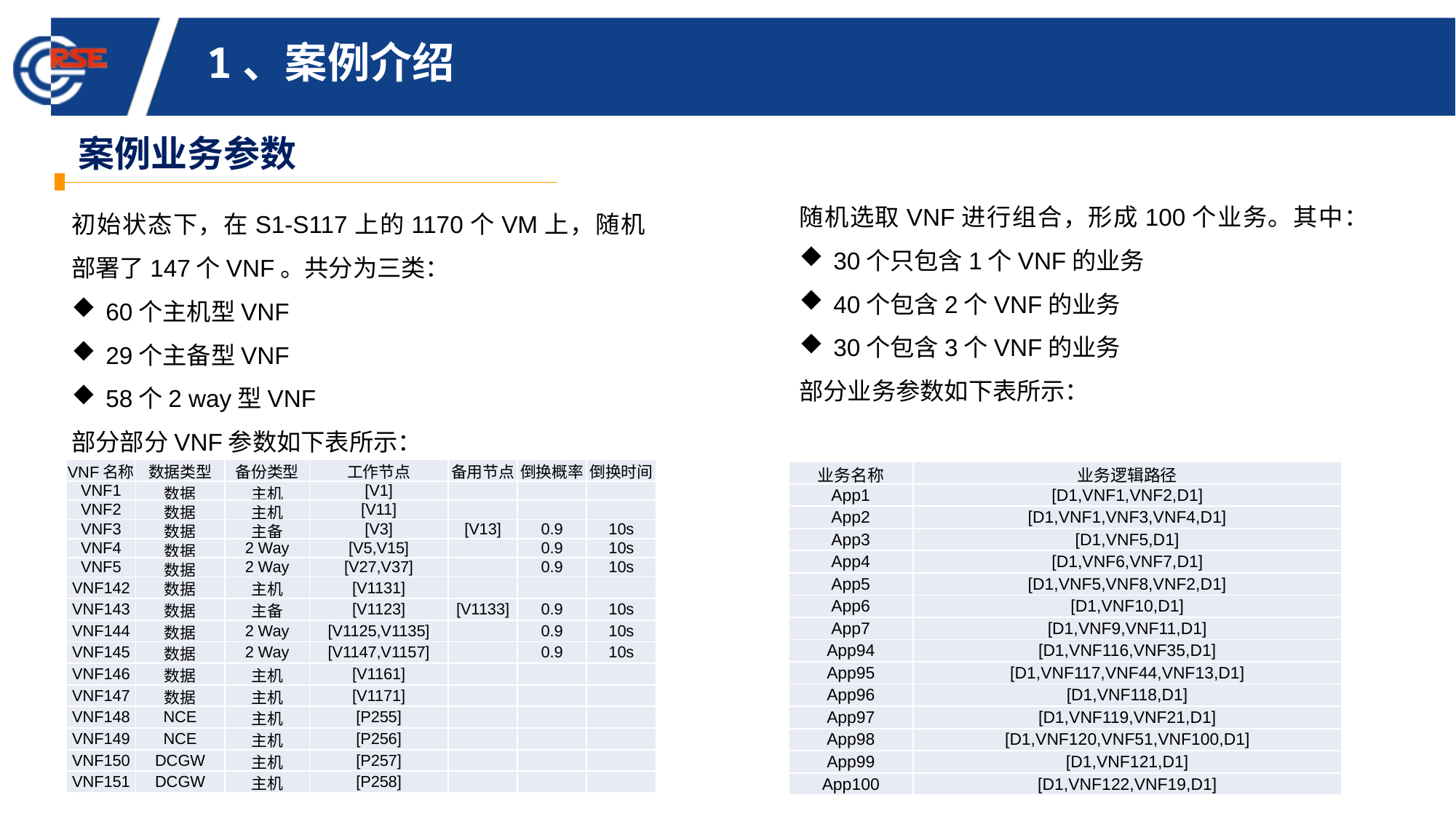

# 1、案例介绍
案例业务参数

随机选取VNF进行组合，形成100个业务。其中：
30个只包含1个VNF的业务
40个包含2个VNF的业务
30个包含3个VNF的业务
部分业务参数如下表所示：
初始状态下，在S1-S117上的1170个VM上，随机部署了147个VNF。共分为三类：
60个主机型VNF
29个主备型VNF
58个2 way型VNF
部分部分VNF参数如下表所示：
参数如下表所示：

| VNF名称 | 数据类型 | 备份类型 | 工作节点 | 备用节点 | 倒换概率 | 倒换时间 |
| --- | --- | --- | --- | --- | --- | --- |
| VNF1 | 数据 | 主机 | [V1] |  |  |  |
| VNF2 | 数据 | 主机 | [V11] |  |  |  |
| VNF3 | 数据 | 主备 | [V3] | [V13] | 0.9 | 10s |
| VNF4 | 数据 | 2 Way | [V5,V15] |  | 0.9 | 10s |
| VNF5 | 数据 | 2 Way | [V27,V37] |  | 0.9 | 10s |
| VNF142 | 数据 | 主机 | [V1131] |  |  |  |
| VNF143 | 数据 | 主备 | [V1123] | [V1133] | 0.9 | 10s |
| VNF144 | 数据 | 2 Way | [V1125,V1135] |  | 0.9 | 10s |
| VNF145 | 数据 | 2 Way | [V1147,V1157] |  | 0.9 | 10s |
| VNF146 | 数据 | 主机 | [V1161] |  |  |  |
| VNF147 | 数据 | 主机 | [V1171] |  |  |  |
| VNF148 | NCE | 主机 | [P255] |  |  |  |
| VNF149 | NCE | 主机 | [P256] |  |  |  |
| VNF150 | DCGW | 主机 | [P257] |  |  |  |
| VNF151 | DCGW | 主机 | [P258] |  |  |  |
| 业务名称 | 业务逻辑路径 |
| --- | --- |
| App1 | [D1,VNF1,VNF2,D1] |
| App2 | [D1,VNF1,VNF3,VNF4,D1] |
| App3 | [D1,VNF5,D1] |
| App4 | [D1,VNF6,VNF7,D1] |
| App5 | [D1,VNF5,VNF8,VNF2,D1] |
| App6 | [D1,VNF10,D1] |
| App7 | [D1,VNF9,VNF11,D1] |
| App94 | [D1,VNF116,VNF35,D1] |
| App95 | [D1,VNF117,VNF44,VNF13,D1] |
| App96 | [D1,VNF118,D1] |
| App97 | [D1,VNF119,VNF21,D1] |
| App98 | [D1,VNF120,VNF51,VNF100,D1] |
| App99 | [D1,VNF121,D1] |
| App100 | [D1,VNF122,VNF19,D1] |